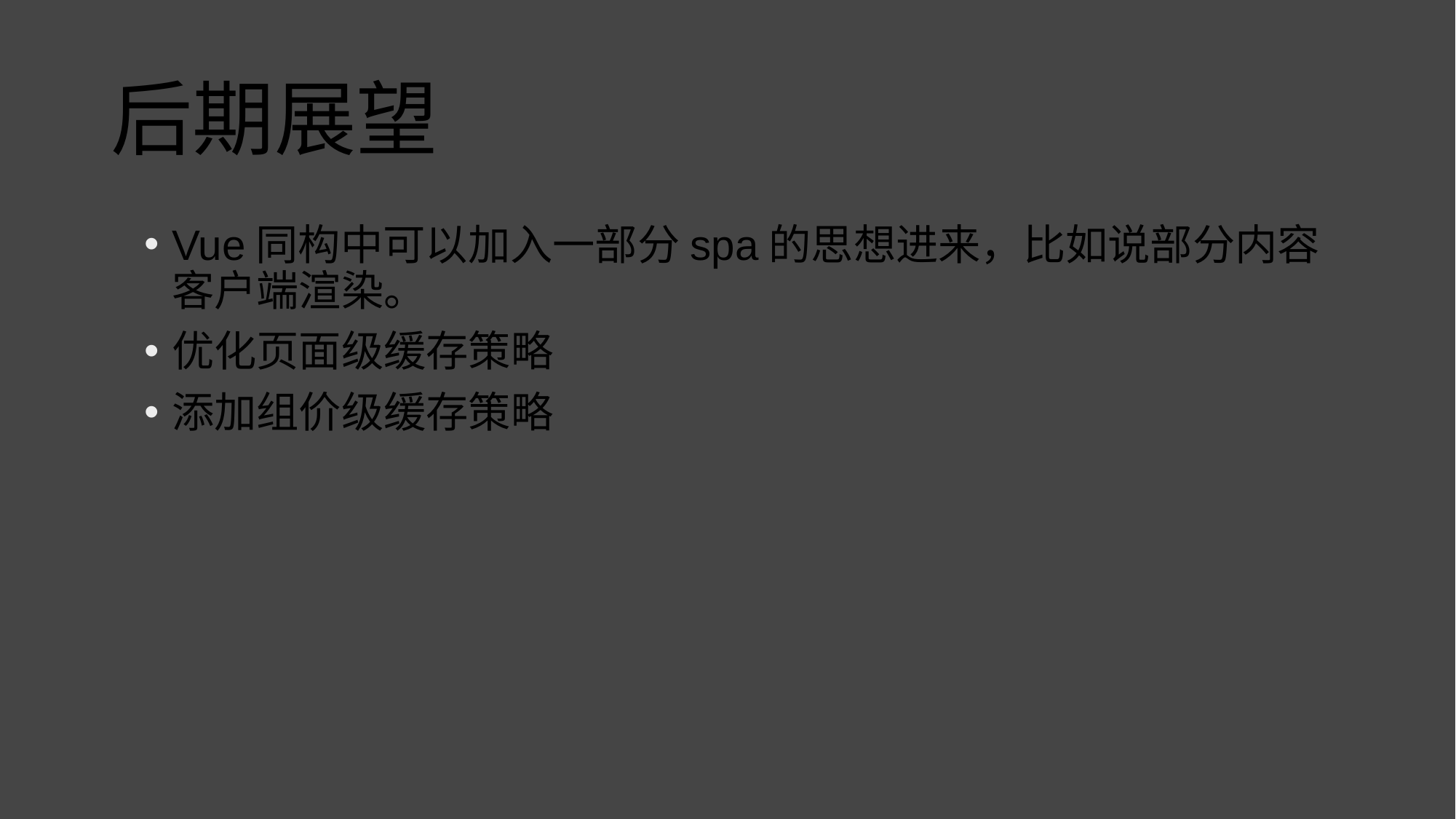

# 后期展望
Vue同构中可以加入一部分spa的思想进来，比如说部分内容客户端渲染。
优化页面级缓存策略
添加组价级缓存策略